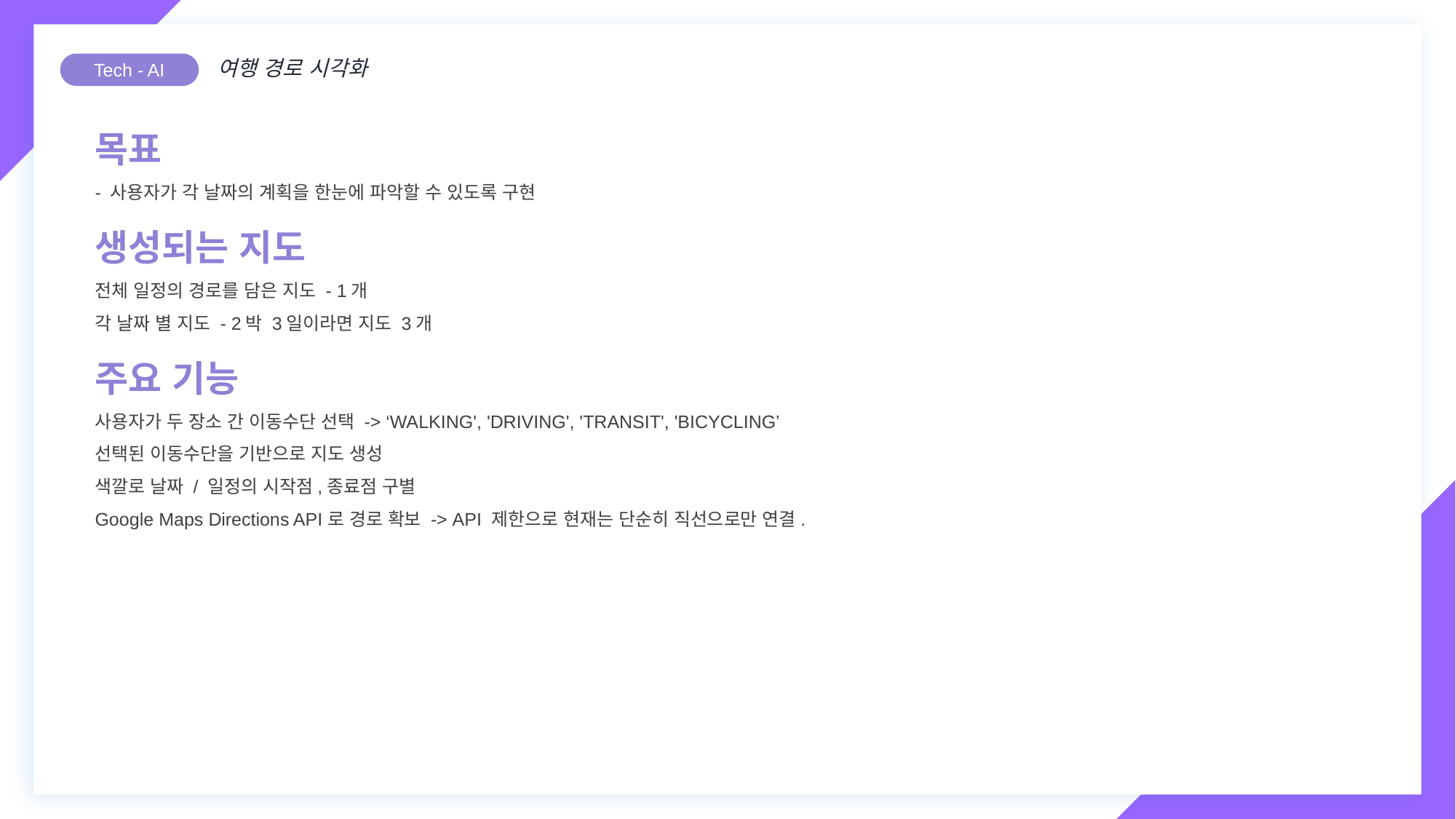

여행 경로 시각화
Tech - AI
목표
- 사용자가 각 날짜의 계획을 한눈에 파악할 수 있도록 구현
생성되는 지도
전체 일정의 경로를 담은 지도 - 1개
각 날짜 별 지도 - 2박 3일이라면 지도 3개
주요 기능
사용자가 두 장소 간 이동수단 선택 -> ‘WALKING', 'DRIVING', 'TRANSIT', 'BICYCLING’
선택된 이동수단을 기반으로 지도 생성
색깔로 날짜 / 일정의 시작점,종료점 구별
Google Maps Directions API로 경로 확보 -> API 제한으로 현재는 단순히 직선으로만 연결.